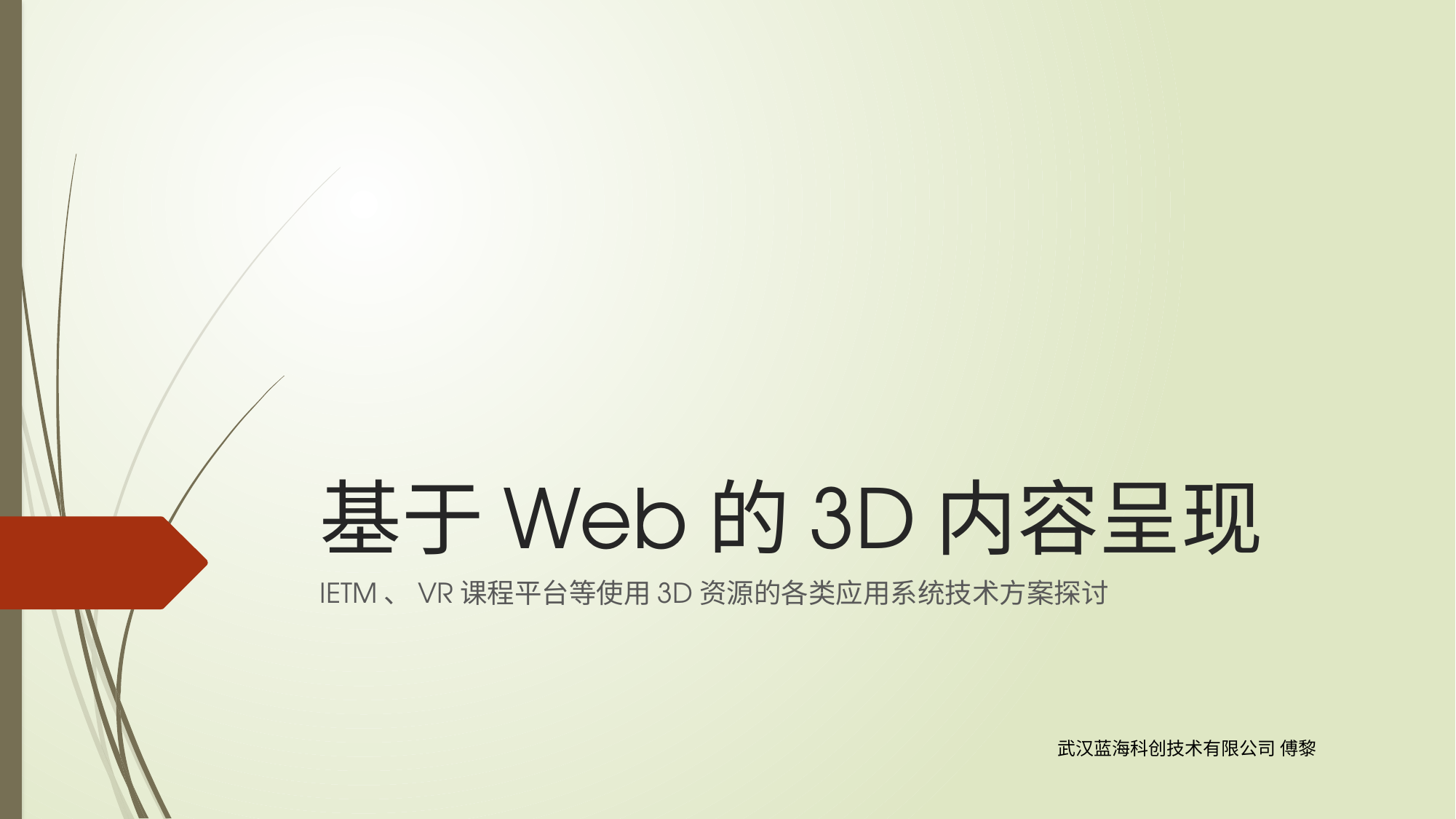

# 基于Web的3D内容呈现
IETM、VR课程平台等使用3D资源的各类应用系统技术方案探讨
武汉蓝海科创技术有限公司 傅黎